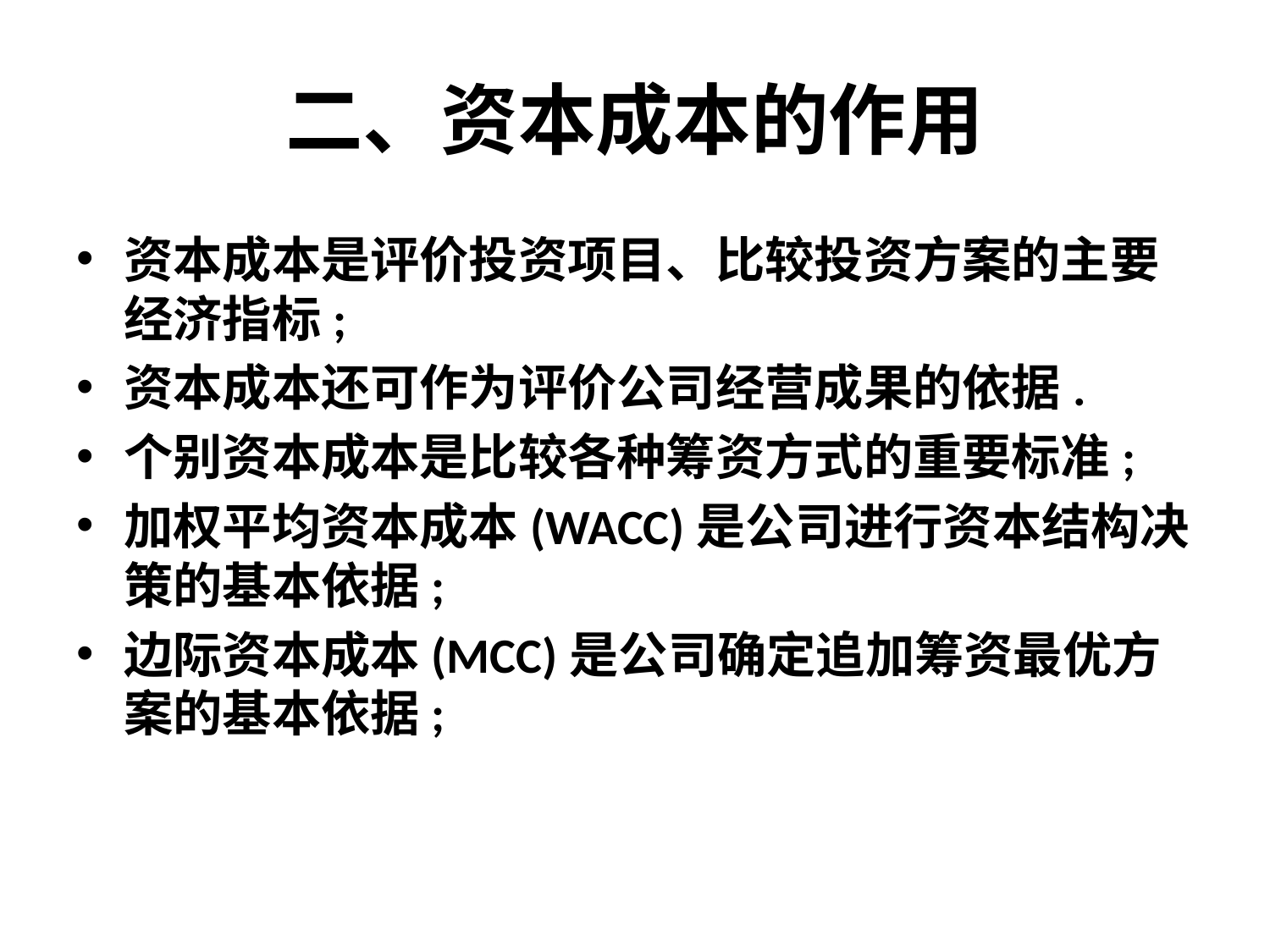

# 二、资本成本的作用
资本成本是评价投资项目、比较投资方案的主要经济指标;
资本成本还可作为评价公司经营成果的依据.
个别资本成本是比较各种筹资方式的重要标准;
加权平均资本成本(WACC)是公司进行资本结构决策的基本依据;
边际资本成本(MCC)是公司确定追加筹资最优方案的基本依据;